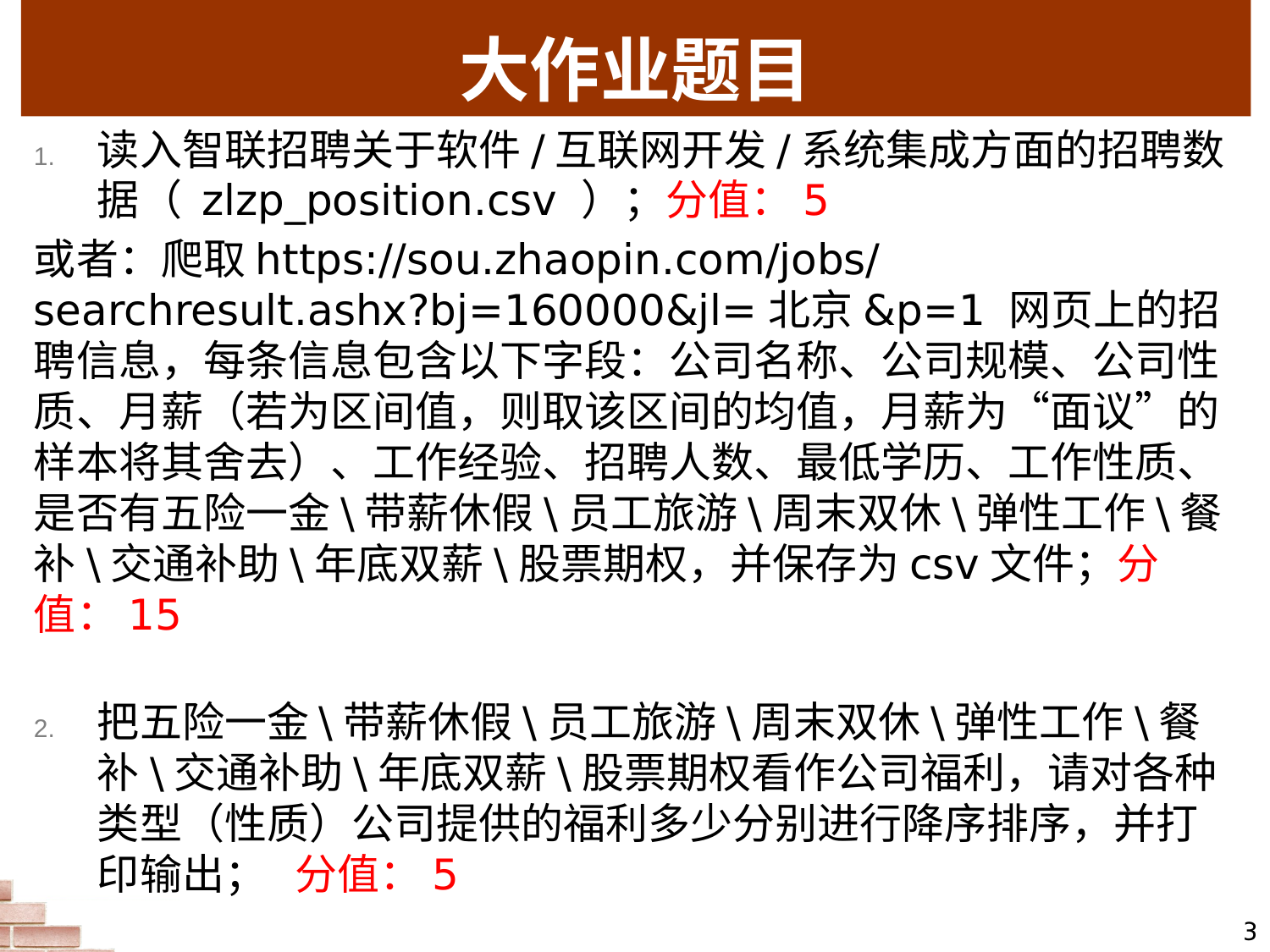

# 大作业题目
读入智联招聘关于软件/互联网开发/系统集成方面的招聘数据（ zlzp_position.csv ）；分值：5
或者：爬取https://sou.zhaopin.com/jobs/searchresult.ashx?bj=160000&jl=北京&p=1 网页上的招聘信息，每条信息包含以下字段：公司名称、公司规模、公司性质、月薪（若为区间值，则取该区间的均值，月薪为“面议”的样本将其舍去）、工作经验、招聘人数、最低学历、工作性质、是否有五险一金\带薪休假\员工旅游\周末双休\弹性工作\餐补\交通补助\年底双薪\股票期权，并保存为csv文件；分值：15

把五险一金\带薪休假\员工旅游\周末双休\弹性工作\餐补\交通补助\年底双薪\股票期权看作公司福利，请对各种类型（性质）公司提供的福利多少分别进行降序排序，并打印输出；   分值：5
3